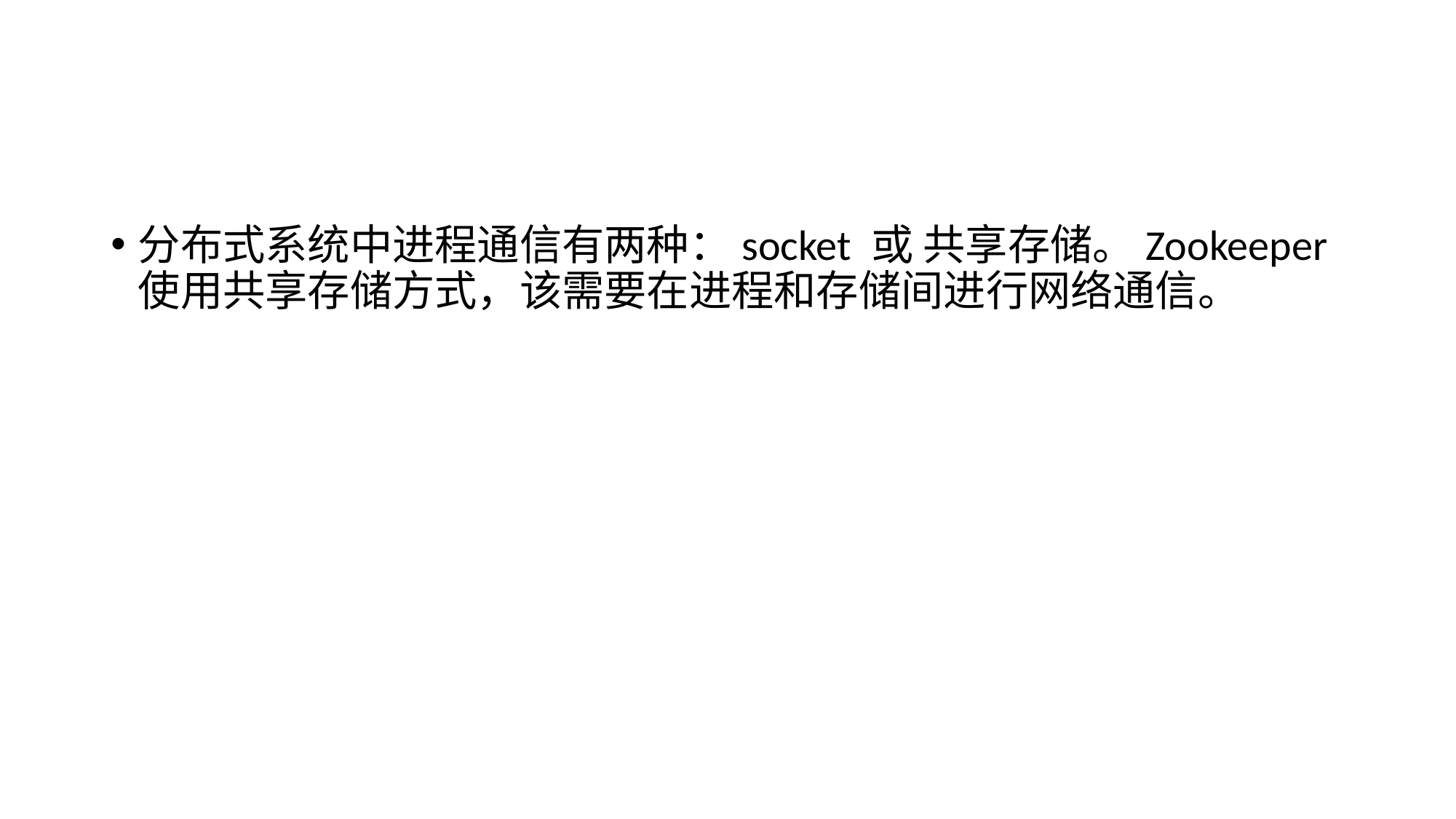

#
分布式系统中进程通信有两种：socket 或 共享存储。Zookeeper使用共享存储方式，该需要在进程和存储间进行网络通信。